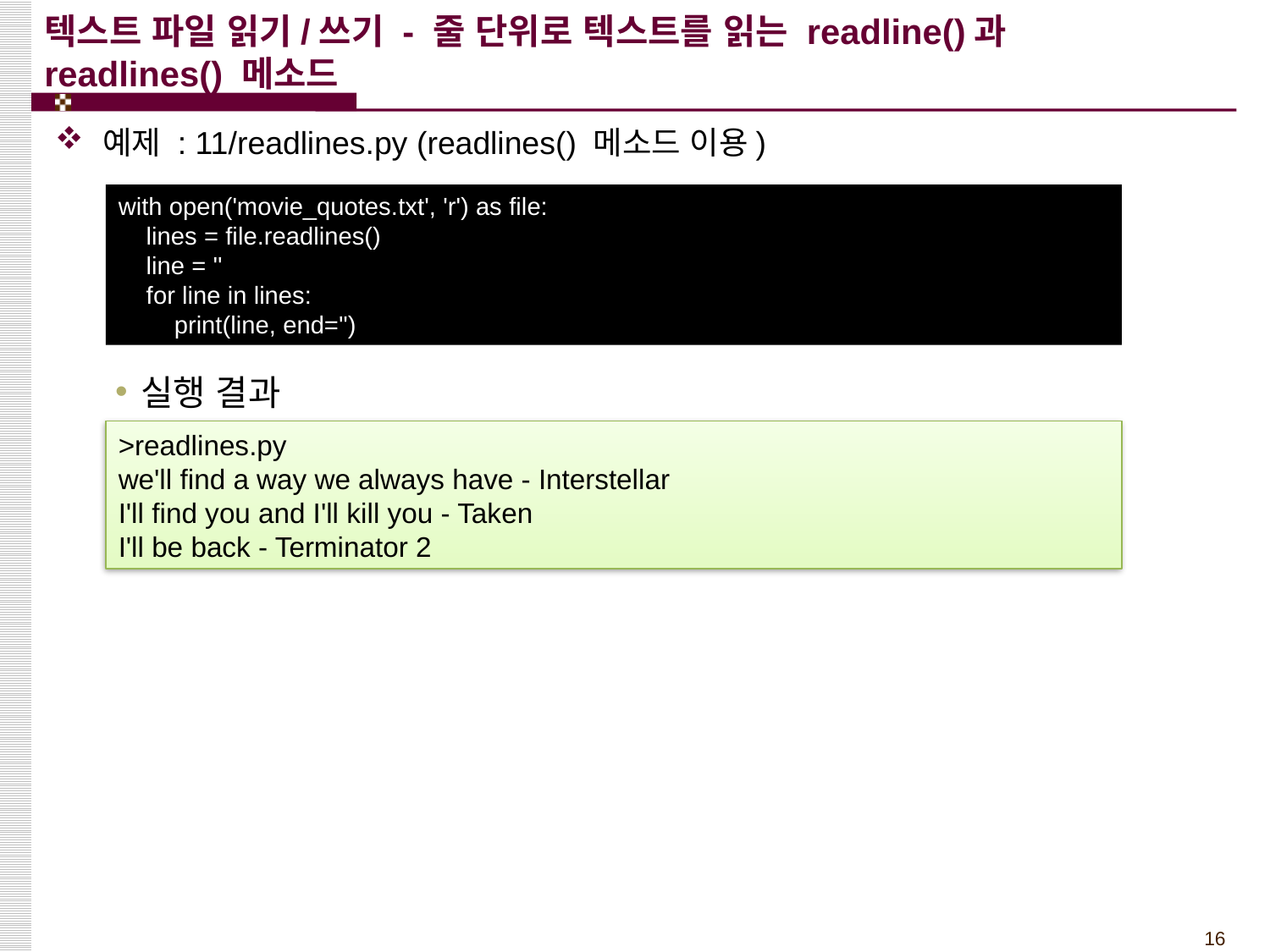

# 텍스트 파일 읽기/쓰기 - 줄 단위로 텍스트를 읽는 readline()과 readlines() 메소드
예제 : 11/readlines.py (readlines() 메소드 이용)
with open('movie_quotes.txt', 'r') as file:
    lines = file.readlines()
    line = ''
    for line in lines:
        print(line, end='')
실행 결과

>readlines.py
we'll find a way we always have - Interstellar
I'll find you and I'll kill you - Taken
I'll be back - Terminator 2